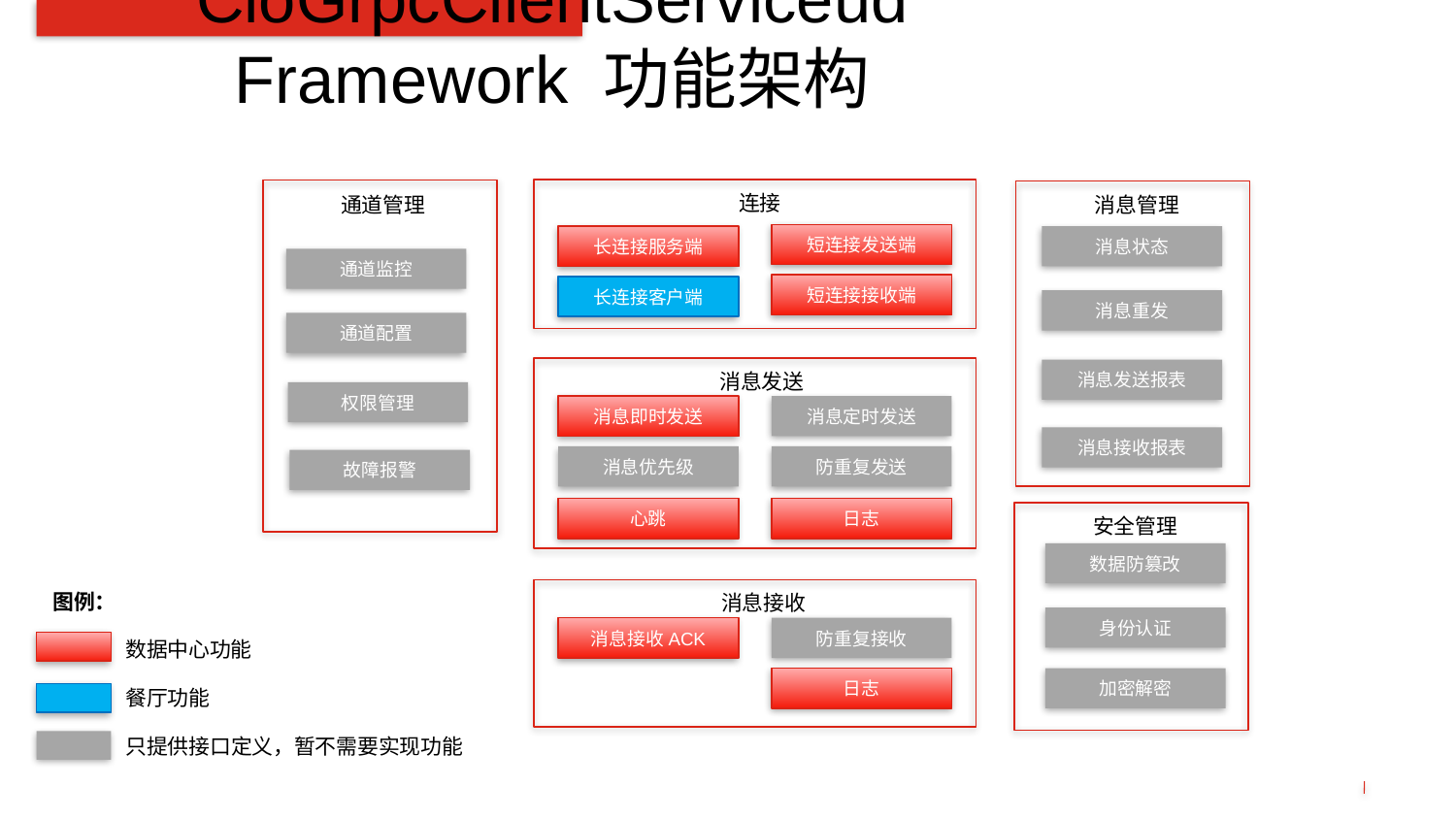

# 场景四：Store CloGrpcClientServiceud Framework 功能架构

连接
通道管理
消息管理
短连接发送端
长连接服务端
消息状态
通道监控
短连接接收端
长连接客户端
消息重发
通道配置

消息发送报表
消息发送
权限管理
消息即时发送
消息定时发送
消息接收报表
消息优先级
防重复发送
故障报警
心跳
日志

安全管理
数据防篡改

图例：
消息接收
身份认证
消息接收ACK
防重复接收
数据中心功能

日志
加密解密
餐厅功能

只提供接口定义，暂不需要实现功能

15